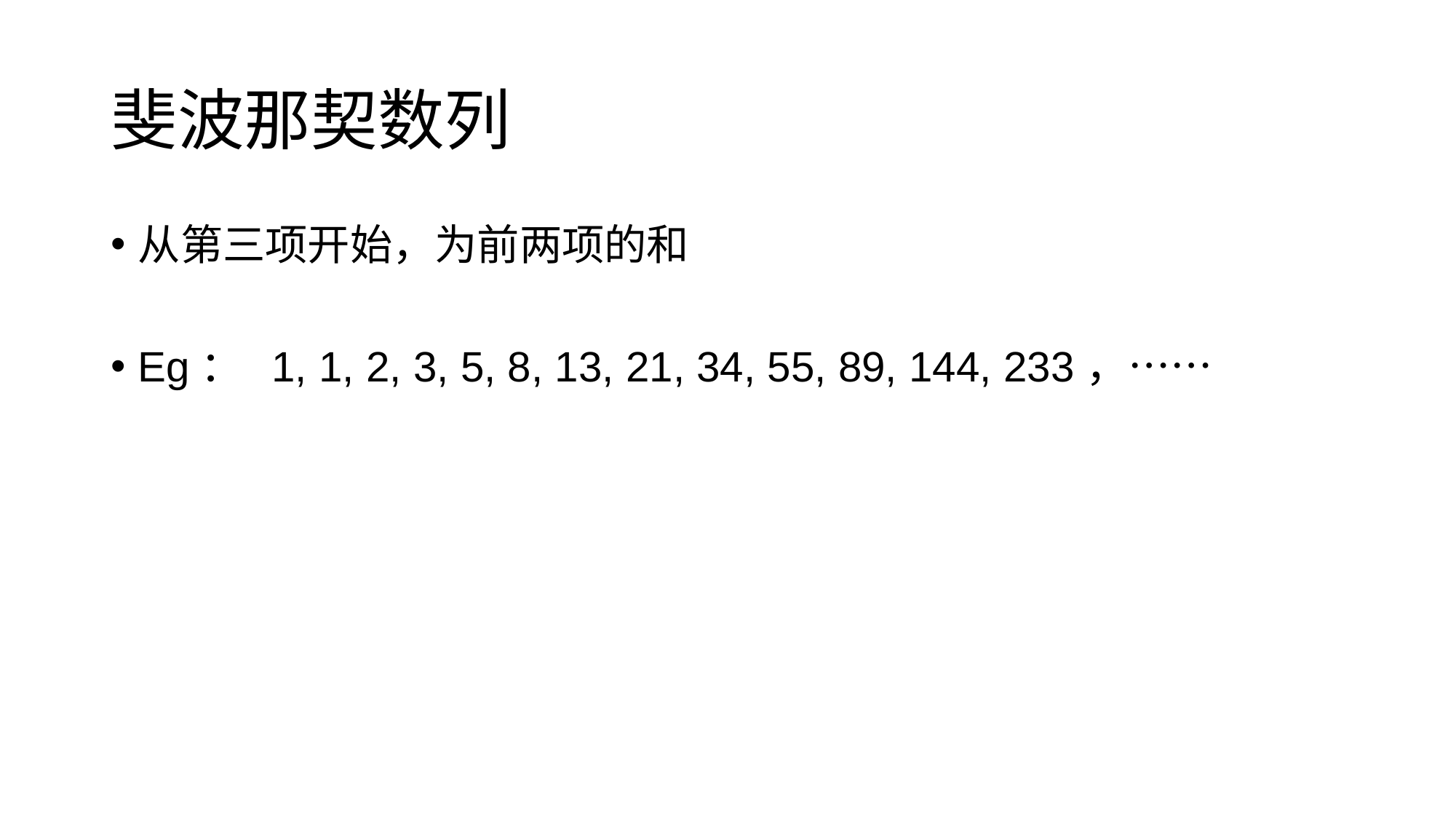

# 斐波那契数列
从第三项开始，为前两项的和

Eg：  1, 1, 2, 3, 5, 8, 13, 21, 34, 55, 89, 144, 233，……